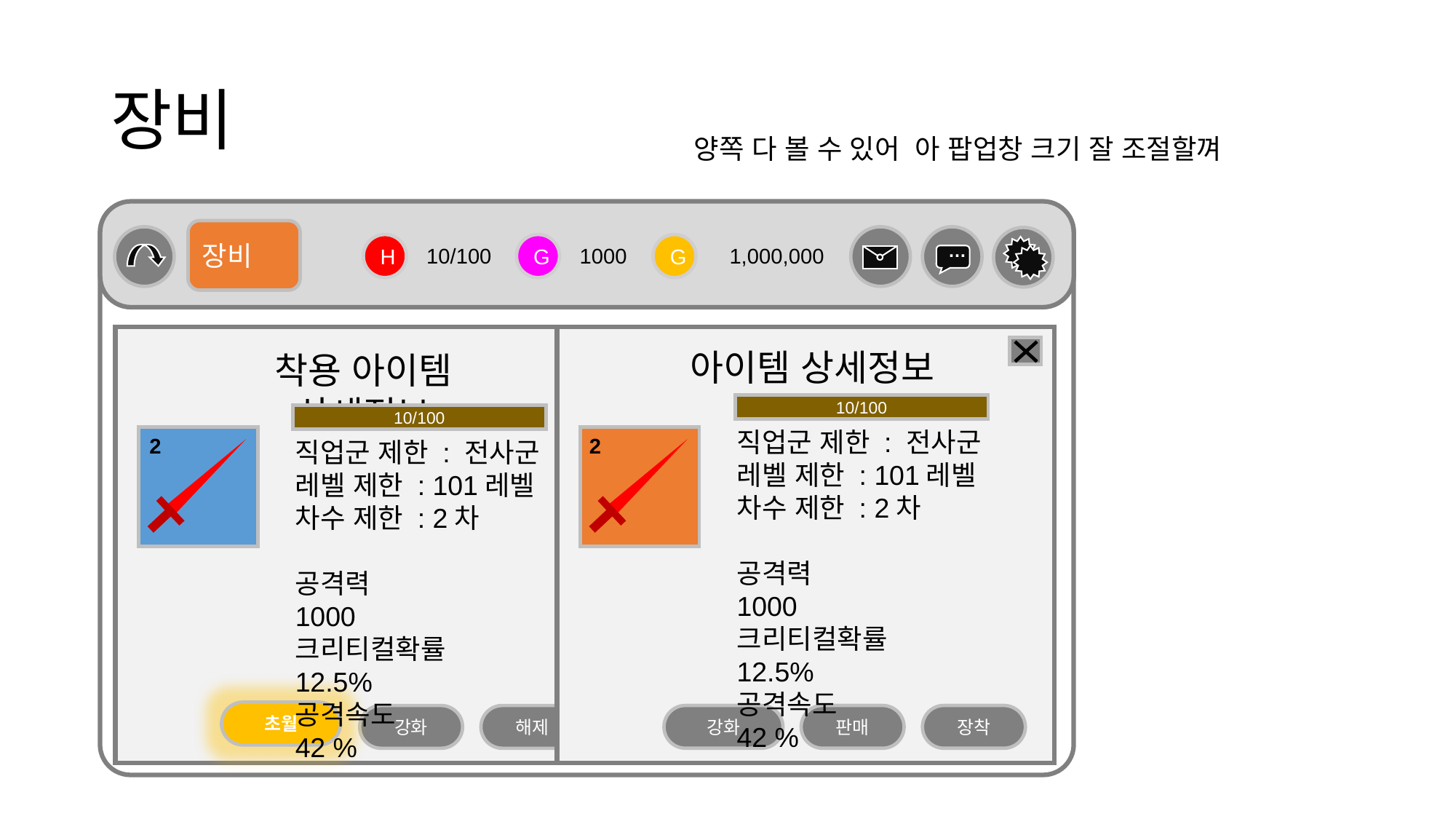

# 장비
양쪽 다 볼 수 있어  아 팝업창 크기 잘 조절할껴

장비
c
…
m

s

H
10/100
G
1000
G
1,000,000

아이템 상세정보
10/100
직업군 제한 : 전사군
레벨 제한 : 101레벨
차수 제한 : 2차

공격력                        1000
크리티컬확률          12.5%
공격속도                     42 %

2
강화
판매
장착

착용 아이템 상세정보
10/100
직업군 제한 : 전사군
레벨 제한 : 101레벨
차수 제한 : 2차

공격력                        1000
크리티컬확률          12.5%
공격속도                     42 %

2
초월
강화
해제